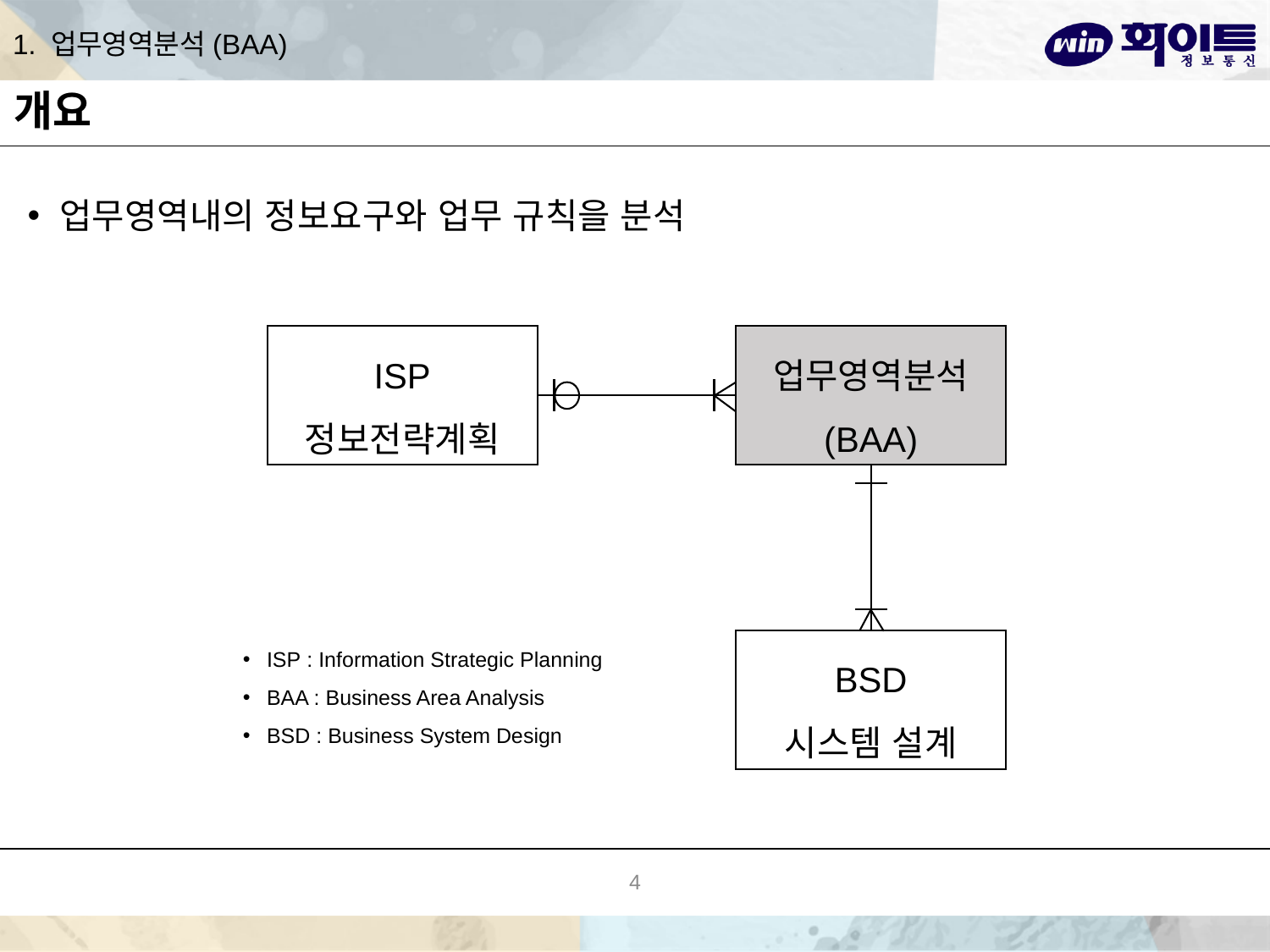

# 1. 업무영역분석(BAA)
개요
업무영역내의 정보요구와 업무 규칙을 분석
ISP
정보전략계획
업무영역분석
(BAA)

BSD
시스템 설계
ISP : Information Strategic Planning
BAA : Business Area Analysis
BSD : Business System Design
4